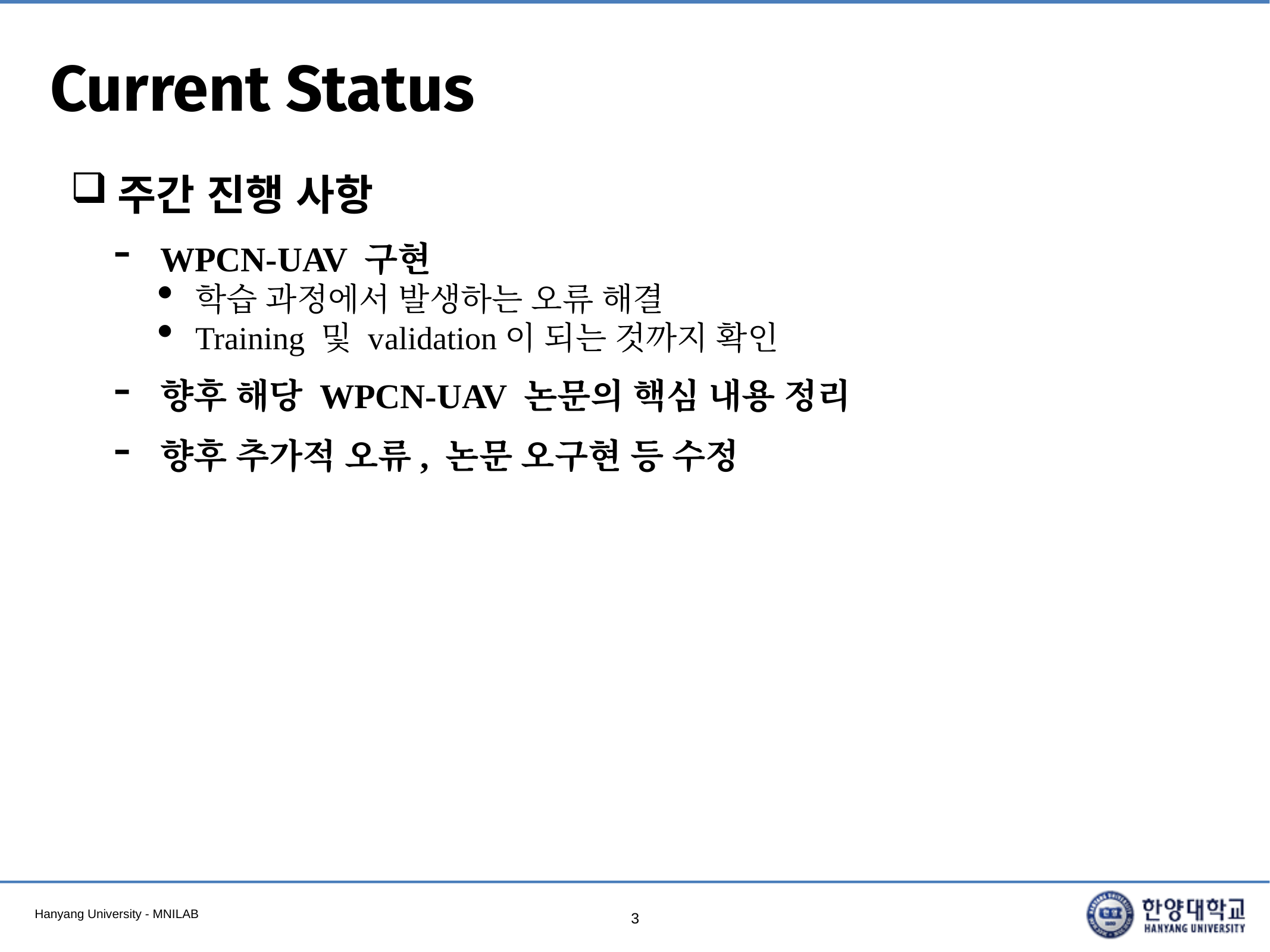

# Current Status
주간 진행 사항
WPCN-UAV 구현
학습 과정에서 발생하는 오류 해결
Training 및 validation이 되는 것까지 확인
향후 해당 WPCN-UAV 논문의 핵심 내용 정리
향후 추가적 오류, 논문 오구현 등 수정
3